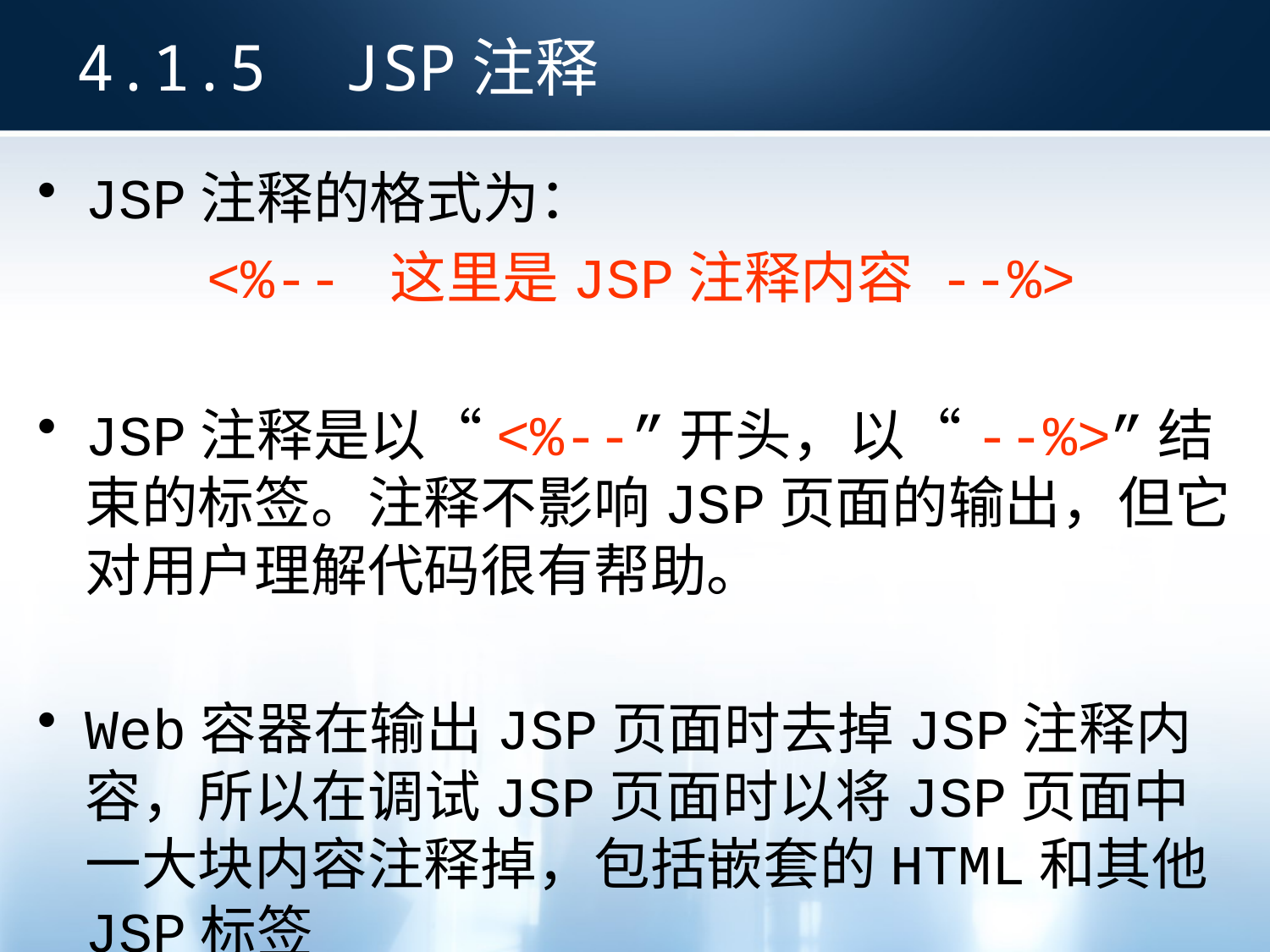

4.1.5  JSP注释
JSP注释的格式为：
     <%-- 这里是JSP注释内容 --%>

JSP注释是以“<%--”开头，以“--%>”结束的标签。注释不影响JSP页面的输出，但它对用户理解代码很有帮助。

Web容器在输出JSP页面时去掉JSP注释内容，所以在调试JSP页面时以将JSP页面中一大块内容注释掉，包括嵌套的HTML和其他JSP标签